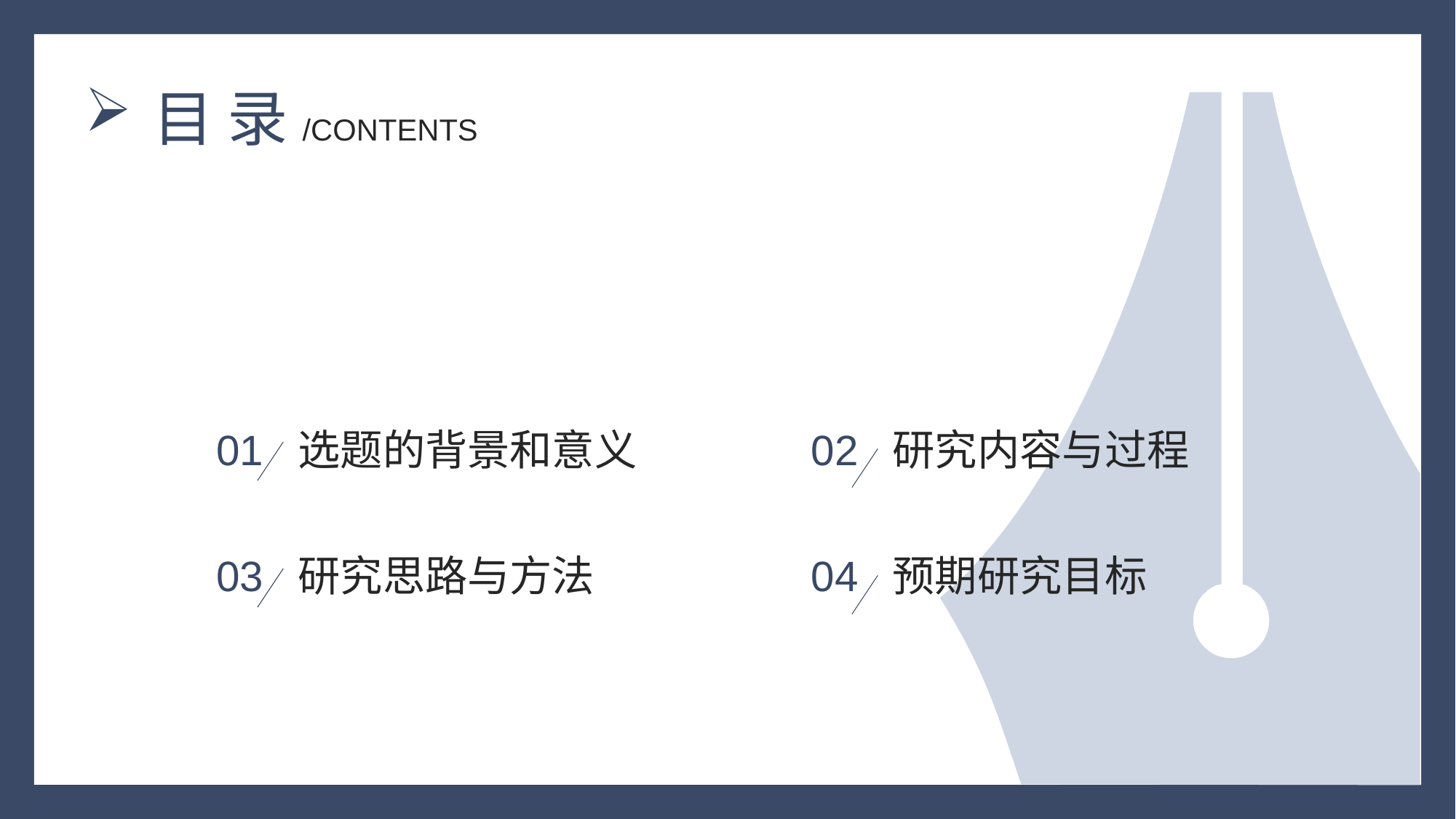

目 录/CONTENTS

01
选题的背景和意义
02
研究内容与过程
03
研究思路与方法
04
预期研究目标